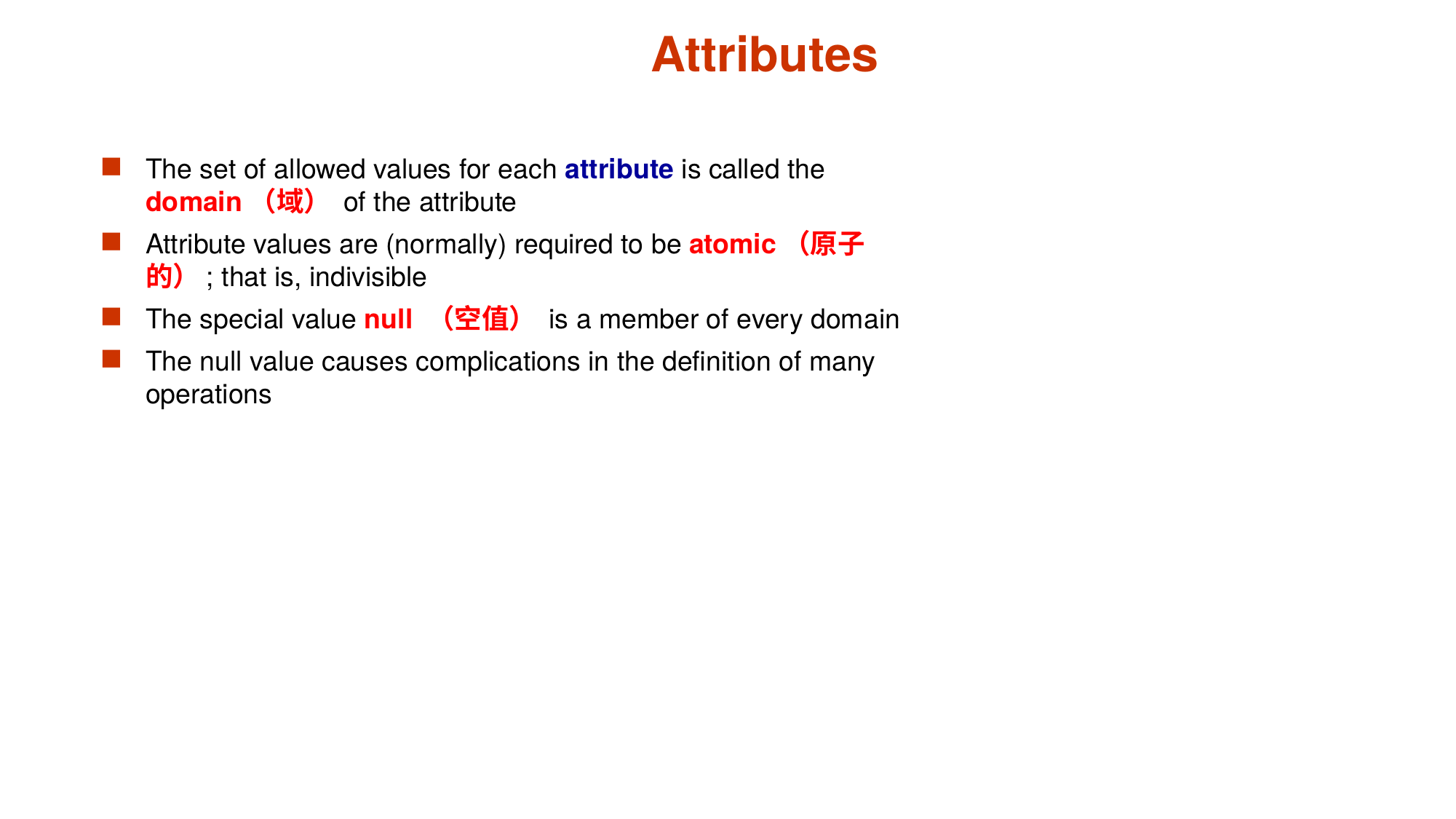

# Attributes
The set of allowed values for each attribute is called the domain（域） of the attribute
Attribute values are (normally) required to be atomic（原子的）; that is, indivisible
The special value null （空值） is a member of every domain
The null value causes complications in the definition of many operations